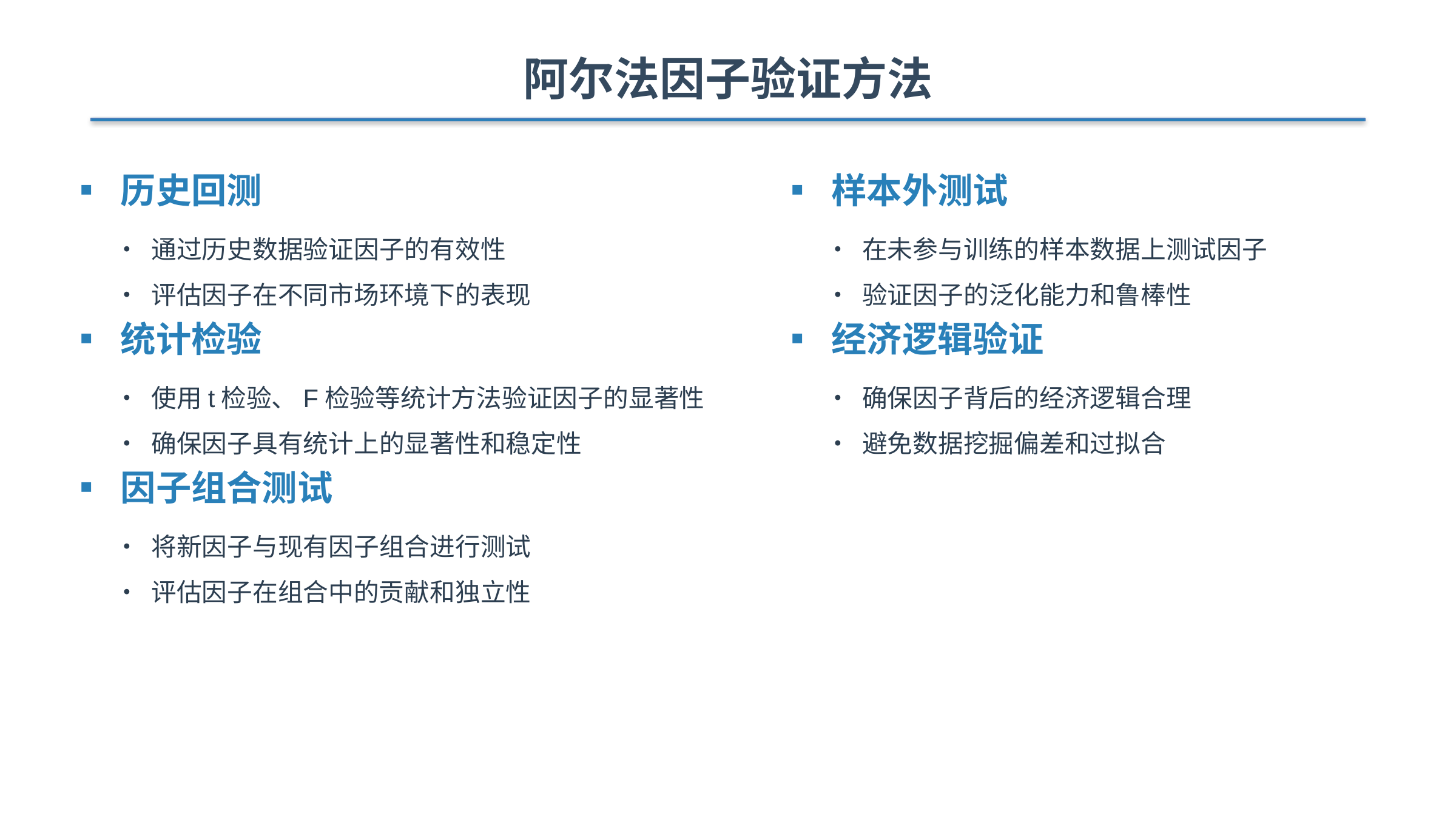

阿尔法因子验证方法

▪ 历史回测
• 通过历史数据验证因子的有效性
• 评估因子在不同市场环境下的表现
▪ 统计检验
• 使用t检验、F检验等统计方法验证因子的显著性
• 确保因子具有统计上的显著性和稳定性
▪ 因子组合测试
• 将新因子与现有因子组合进行测试
• 评估因子在组合中的贡献和独立性

▪ 样本外测试
• 在未参与训练的样本数据上测试因子
• 验证因子的泛化能力和鲁棒性
▪ 经济逻辑验证
• 确保因子背后的经济逻辑合理
• 避免数据挖掘偏差和过拟合